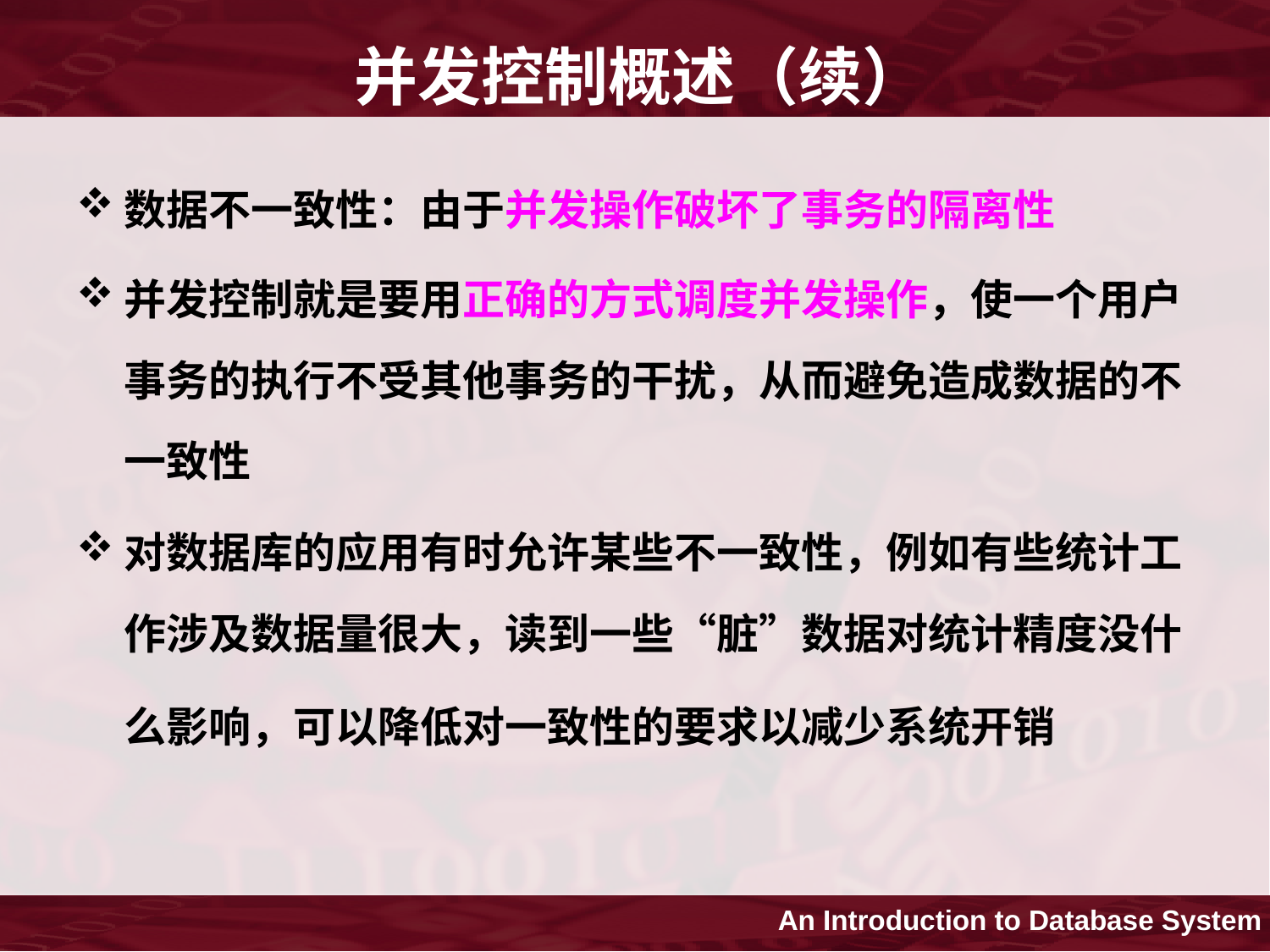

# 并发控制概述（续）
数据不一致性：由于并发操作破坏了事务的隔离性
并发控制就是要用正确的方式调度并发操作，使一个用户事务的执行不受其他事务的干扰，从而避免造成数据的不一致性
对数据库的应用有时允许某些不一致性，例如有些统计工作涉及数据量很大，读到一些“脏”数据对统计精度没什么影响，可以降低对一致性的要求以减少系统开销